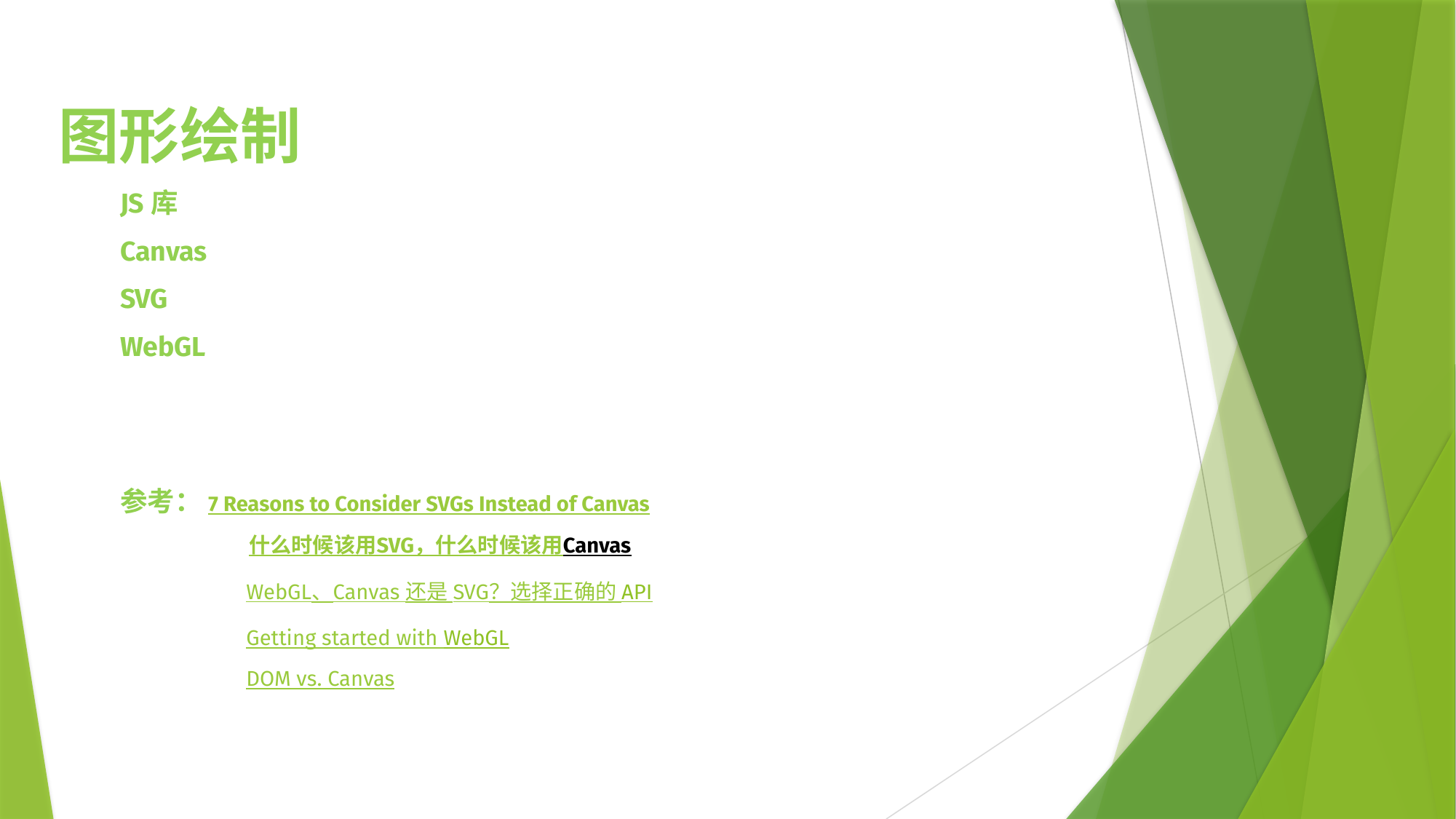

图形绘制
	JS库
	Canvas
 	SVG
	WebGL

	参考：7 Reasons to Consider SVGs Instead of Canvas
		   什么时候该用SVG，什么时候该用Canvas
		   WebGL、Canvas 还是 SVG？选择正确的 API
		   Getting started with WebGL
		   DOM vs. Canvas